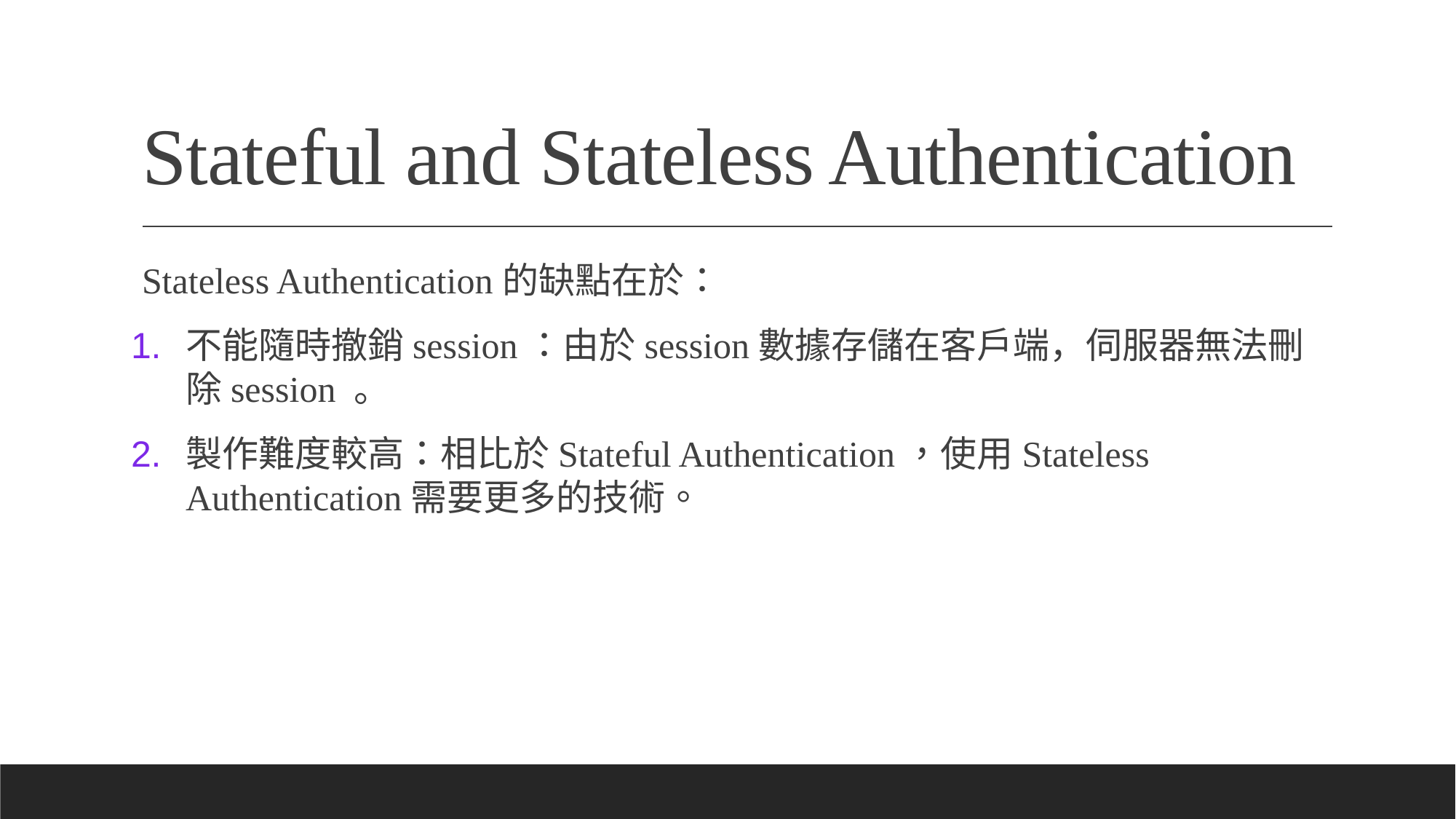

# Stateful and Stateless Authentication
Stateless Authentication的缺點在於：
不能隨時撤銷session：由於session數據存儲在客戶端，伺服器無法刪除session 。
製作難度較高：相比於Stateful Authentication，使用Stateless Authentication需要更多的技術。